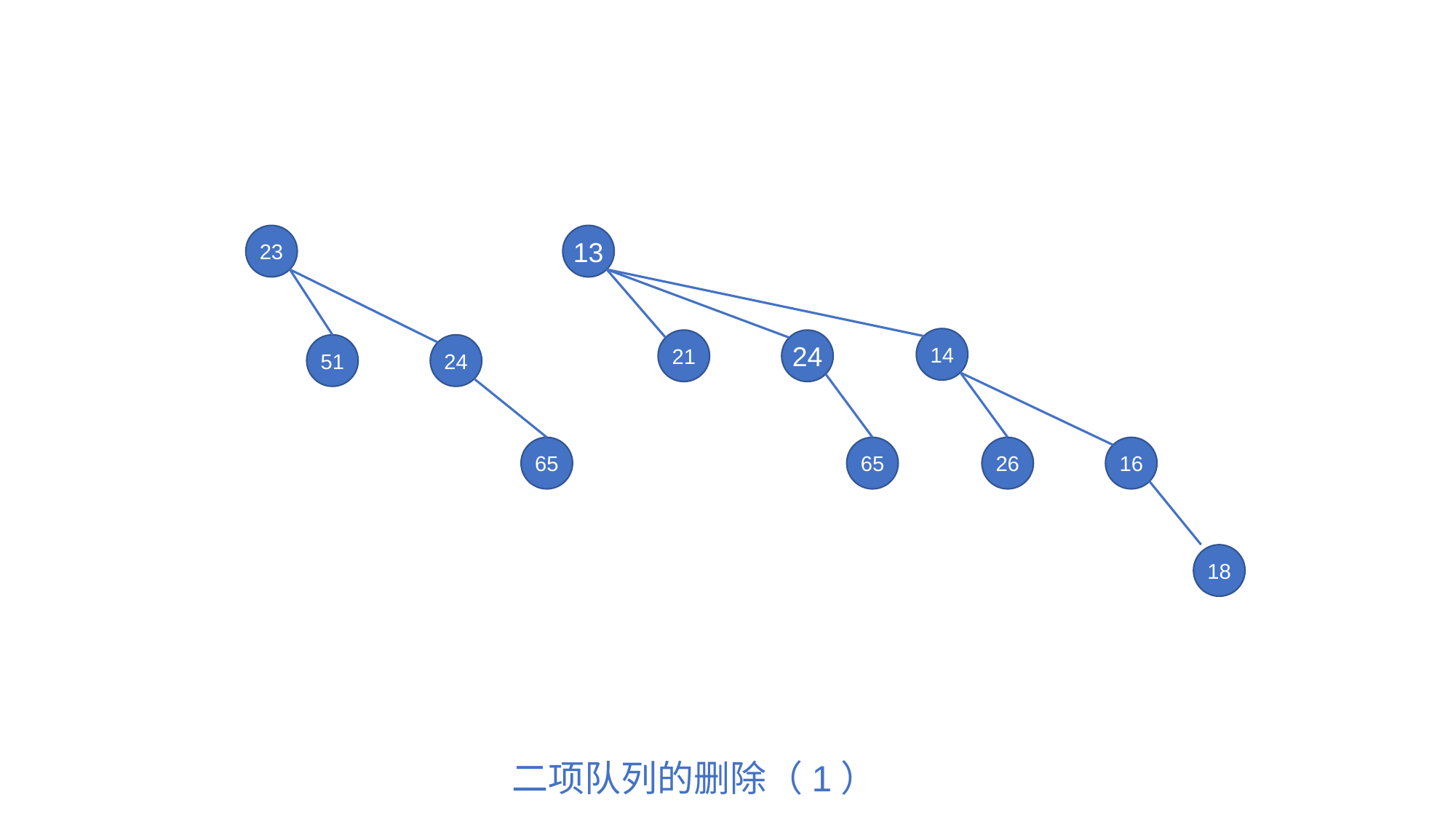

23
13
14
21
24
51
24
65
65
26
16
18
二项队列的删除（1）